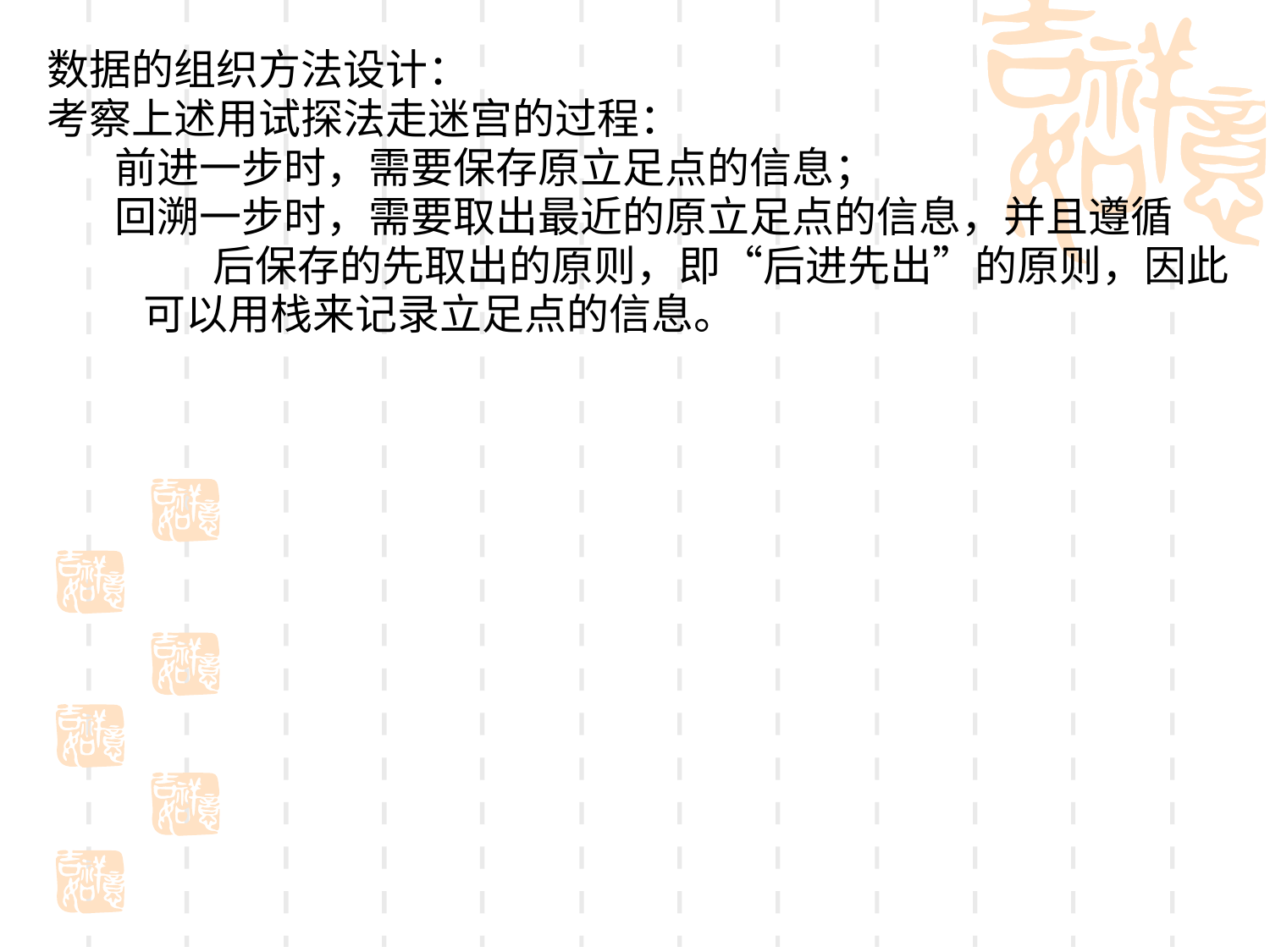

数据的组织方法设计：
考察上述用试探法走迷宫的过程：
      前进一步时，需要保存原立足点的信息；
      回溯一步时，需要取出最近的原立足点的信息，并且遵循
	   后保存的先取出的原则，即“后进先出”的原则，因此
         可以用栈来记录立足点的信息。